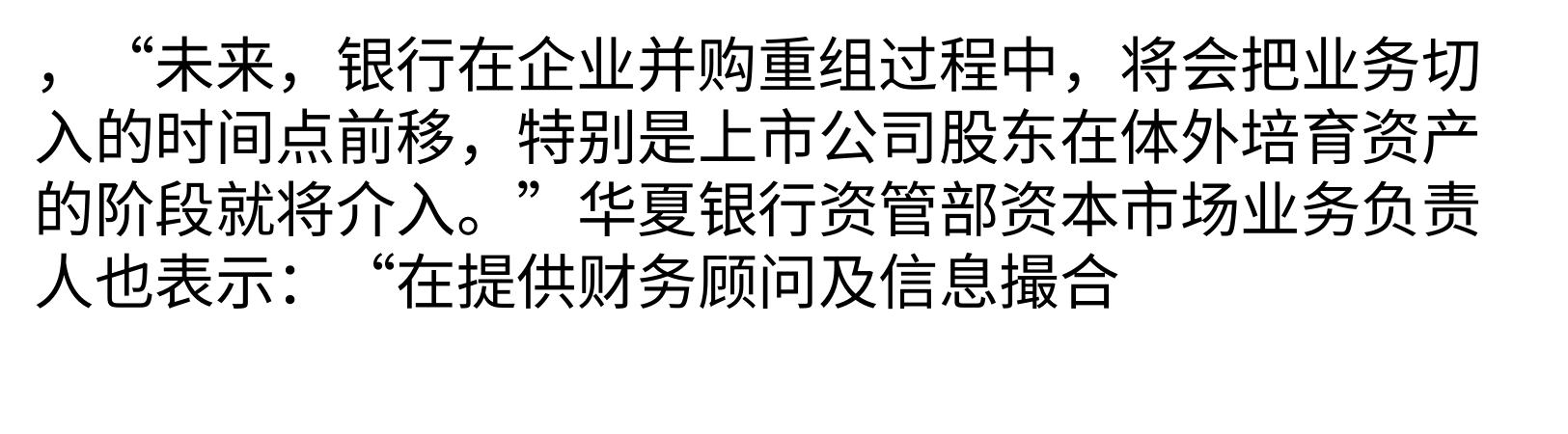

，“未来，银行在企业并购重组过程中，将会把业务切入的时间点前移，特别是上市公司股东在体外培育资产的阶段就将介入。”华夏银行资管部资本市场业务负责人也表示：“在提供财务顾问及信息撮合